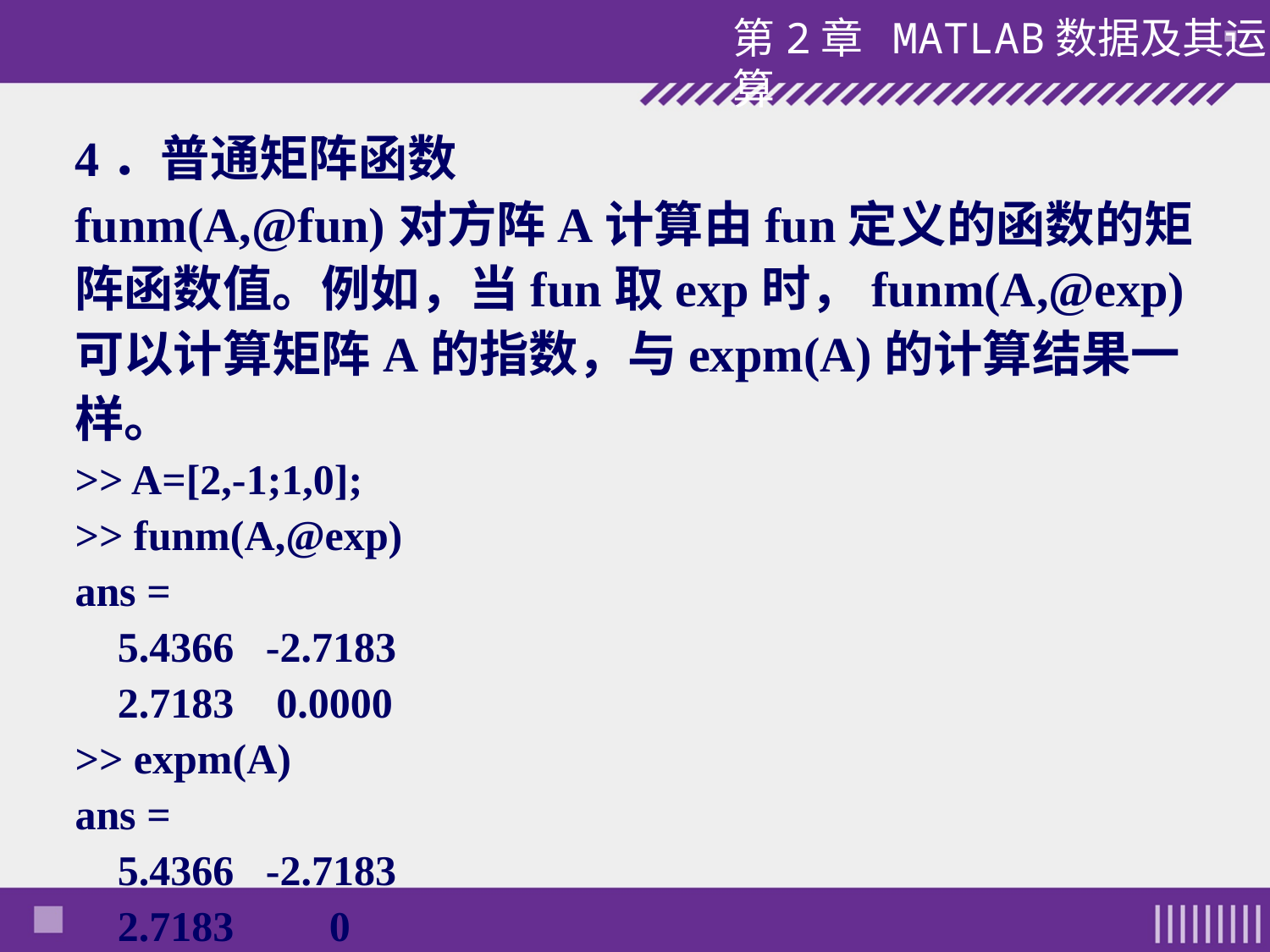

4．普通矩阵函数
funm(A,@fun)对方阵A计算由fun定义的函数的矩阵函数值。例如，当fun取exp时，funm(A,@exp)可以计算矩阵A的指数，与expm(A)的计算结果一样。
>> A=[2,-1;1,0];
>> funm(A,@exp)
ans =
    5.4366   -2.7183
    2.7183    0.0000
>> expm(A)
ans =
    5.4366   -2.7183
    2.7183         0